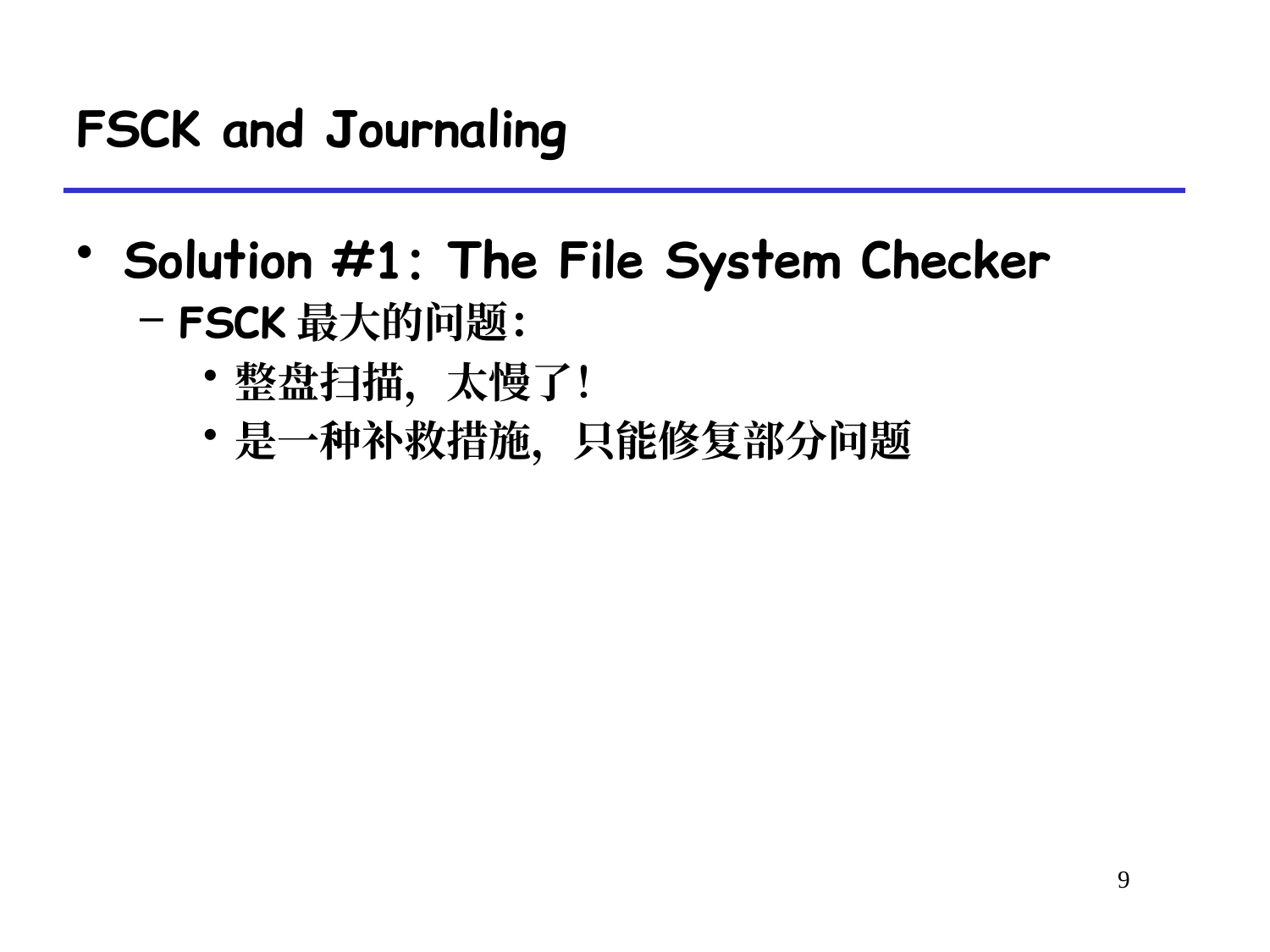

# FSCK and Journaling
Solution #1: The File System Checker
FSCK最大的问题：
整盘扫描，太慢了！
是一种补救措施，只能修复部分问题
9